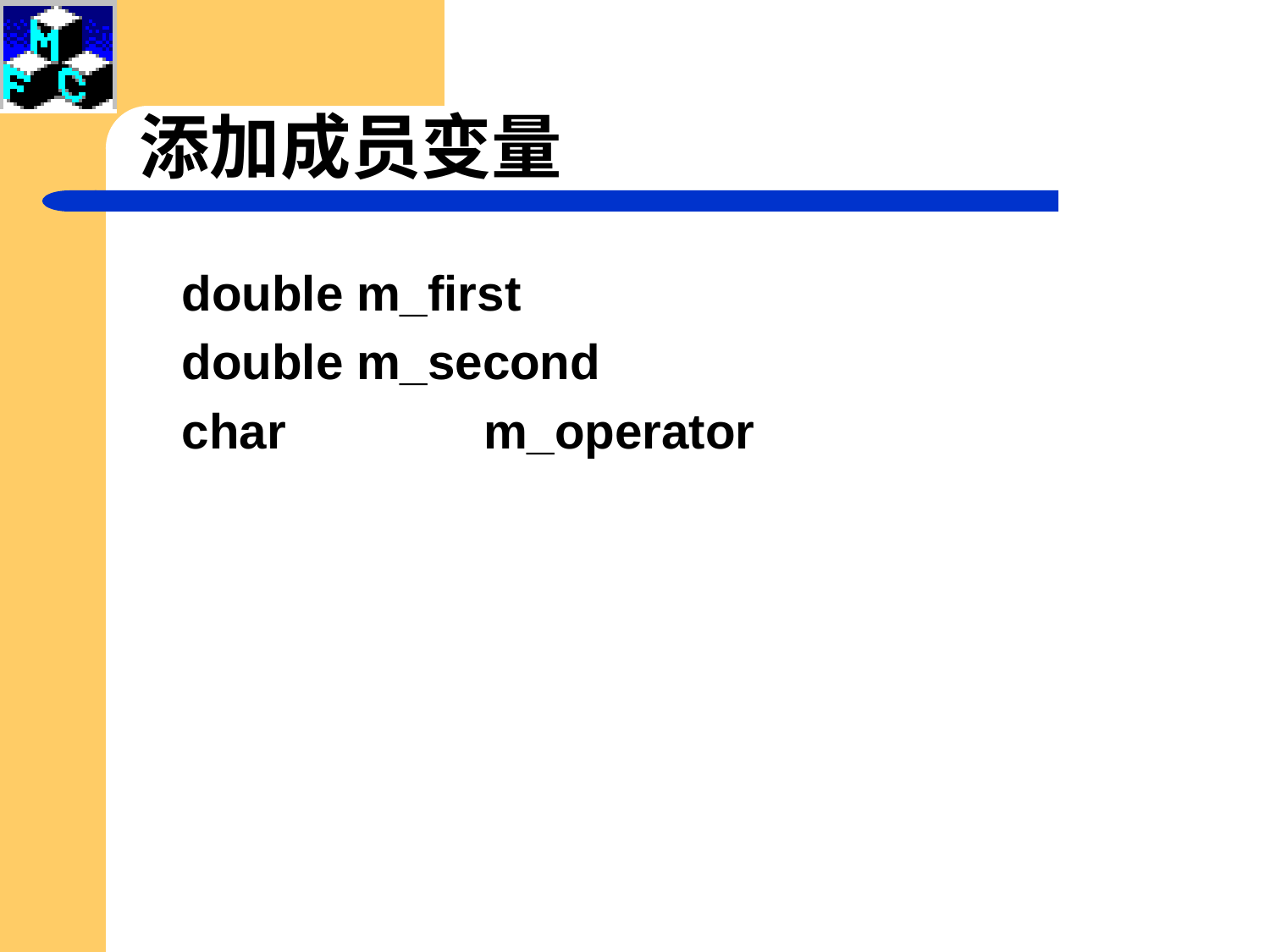

添加成员变量
double	m_first
double	m_second
char		m_operator